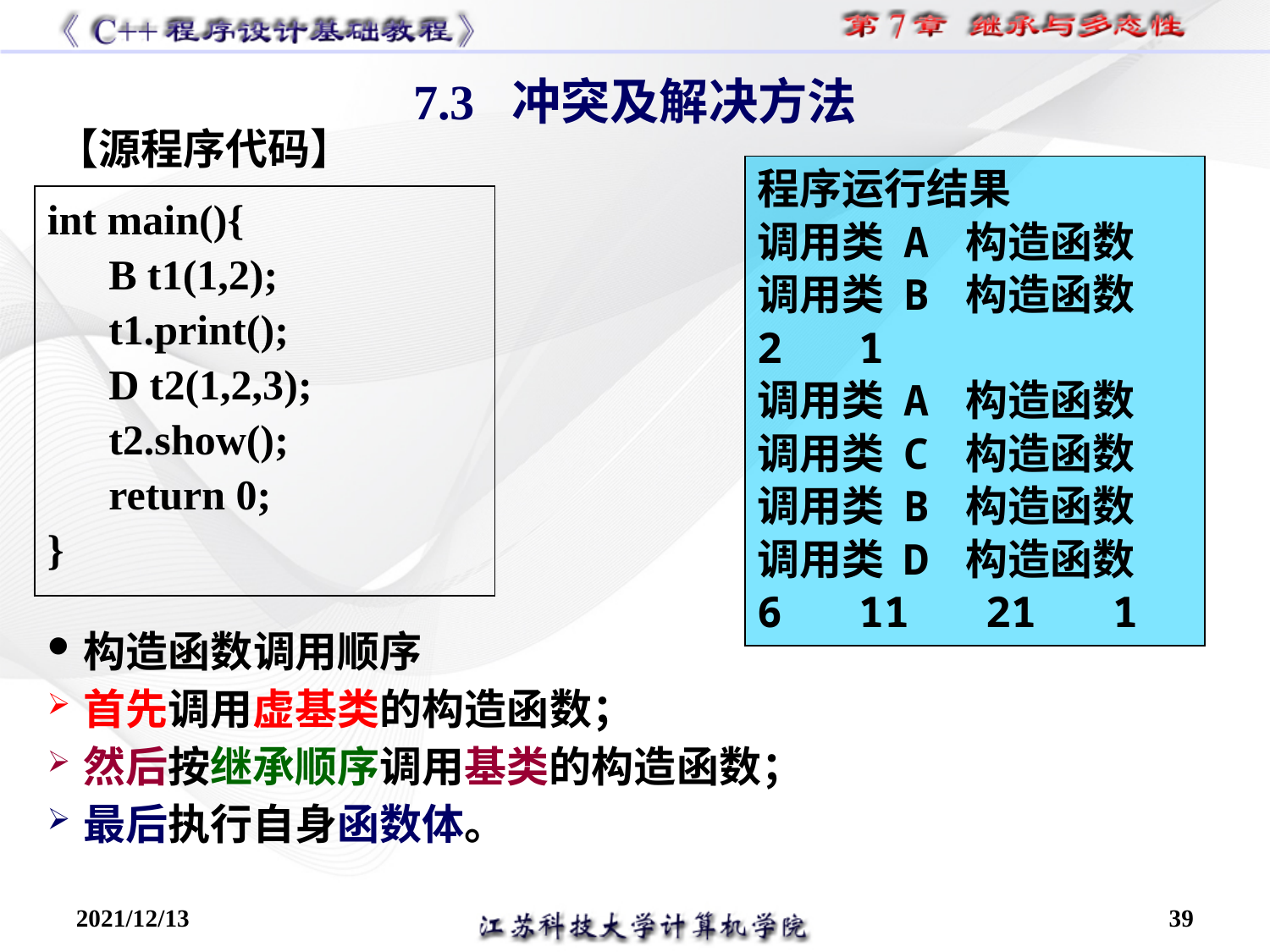

7.3  冲突及解决方法
【源程序代码】
程序运行结果
调用类 A 构造函数
调用类 B 构造函数
2   1
调用类 A 构造函数
调用类 C 构造函数
调用类 B 构造函数
调用类 D 构造函数
6   11   21   1
int main(){
B t1(1,2);
t1.print();
D t2(1,2,3);
t2.show();
return 0;
}
构造函数调用顺序
首先调用虚基类的构造函数；
然后按继承顺序调用基类的构造函数；
最后执行自身函数体。